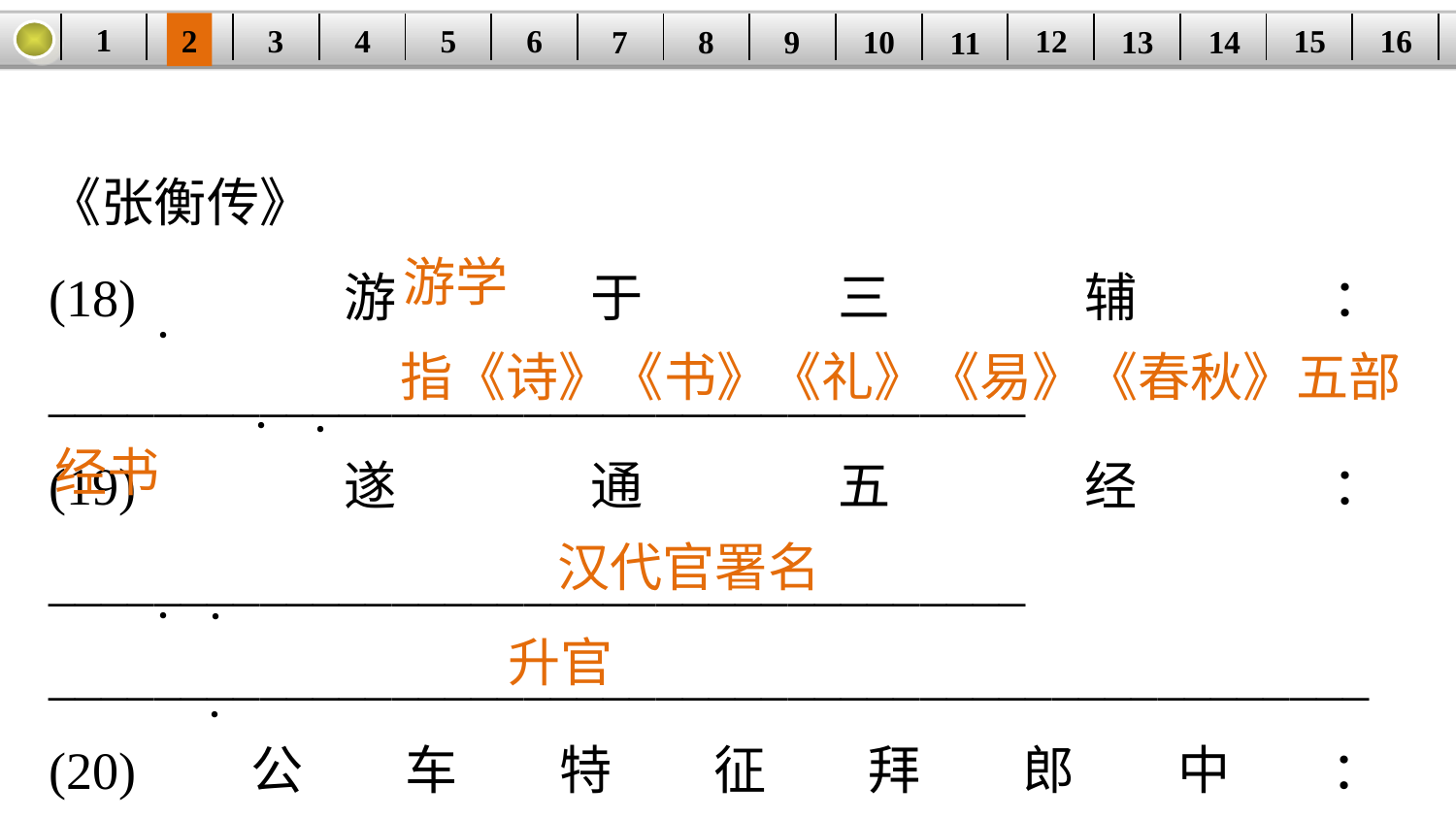

1
2
3
4
16
|  |  |  |  |  |  |  |  |  |  |  |  |  |  |  |  |
| --- | --- | --- | --- | --- | --- | --- | --- | --- | --- | --- | --- | --- | --- | --- | --- |
5
6
15
12
7
8
14
9
10
13
11

《张衡传》
(18)游于三辅：_____________________________________
(19)遂通五经：_____________________________________
__________________________________________________
(20)公车特征拜郎中：_______________________________
(21)再迁为太史令：_________________________________
游学
·
指《诗》《书》《礼》《易》《春秋》五部
·
·
经书
汉代官署名
·
·
升官
·